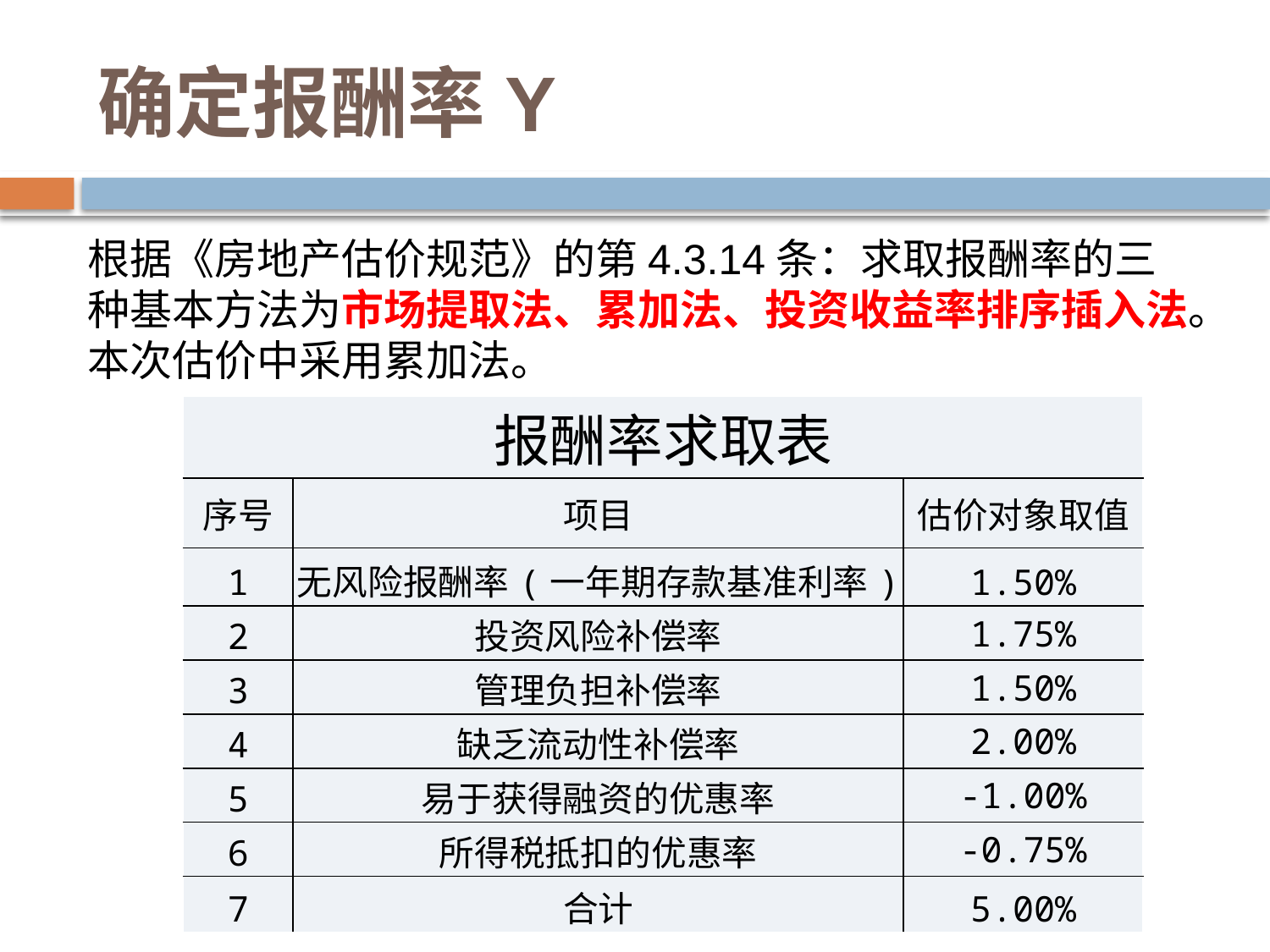

# 确定报酬率Y
根据《房地产估价规范》的第4.3.14条：求取报酬率的三种基本方法为市场提取法、累加法、投资收益率排序插入法。本次估价中采用累加法。
| 报酬率求取表 |  |  |
| --- | --- | --- |
| 序号 | 项目 | 估价对象取值 |
| 1 | 无风险报酬率(一年期存款基准利率) | 1.50% |
| 2 | 投资风险补偿率 | 1.75% |
| 3 | 管理负担补偿率 | 1.50% |
| 4 | 缺乏流动性补偿率 | 2.00% |
| 5 | 易于获得融资的优惠率 | -1.00% |
| 6 | 所得税抵扣的优惠率 | -0.75% |
| 7 | 合计 | 5.00% |